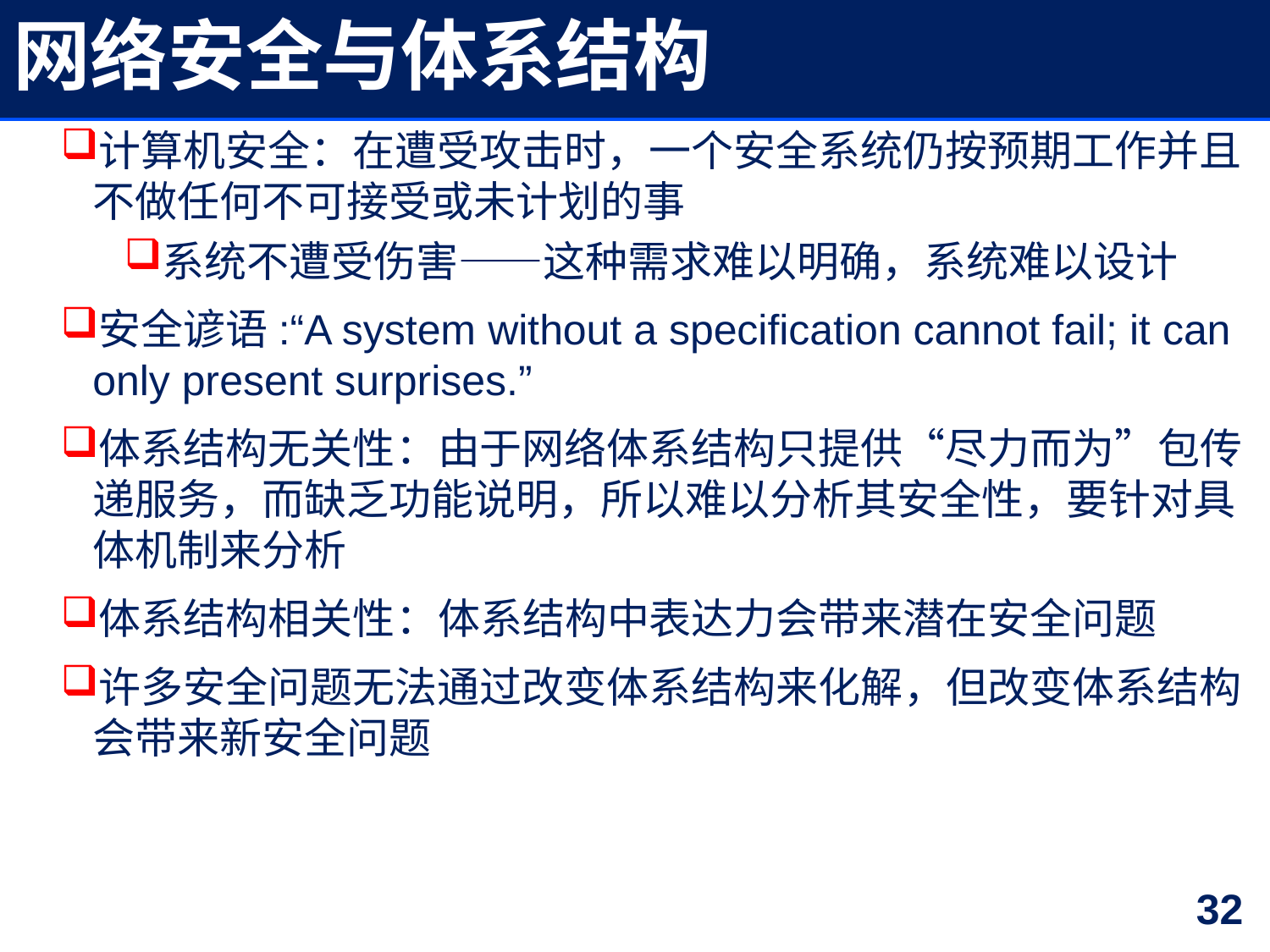

# 网络安全与体系结构
计算机安全：在遭受攻击时，一个安全系统仍按预期工作并且不做任何不可接受或未计划的事
系统不遭受伤害——这种需求难以明确，系统难以设计
安全谚语:“A system without a specification cannot fail; it can only present surprises.”
体系结构无关性：由于网络体系结构只提供“尽力而为”包传递服务，而缺乏功能说明，所以难以分析其安全性，要针对具体机制来分析
体系结构相关性：体系结构中表达力会带来潜在安全问题
许多安全问题无法通过改变体系结构来化解，但改变体系结构会带来新安全问题
32